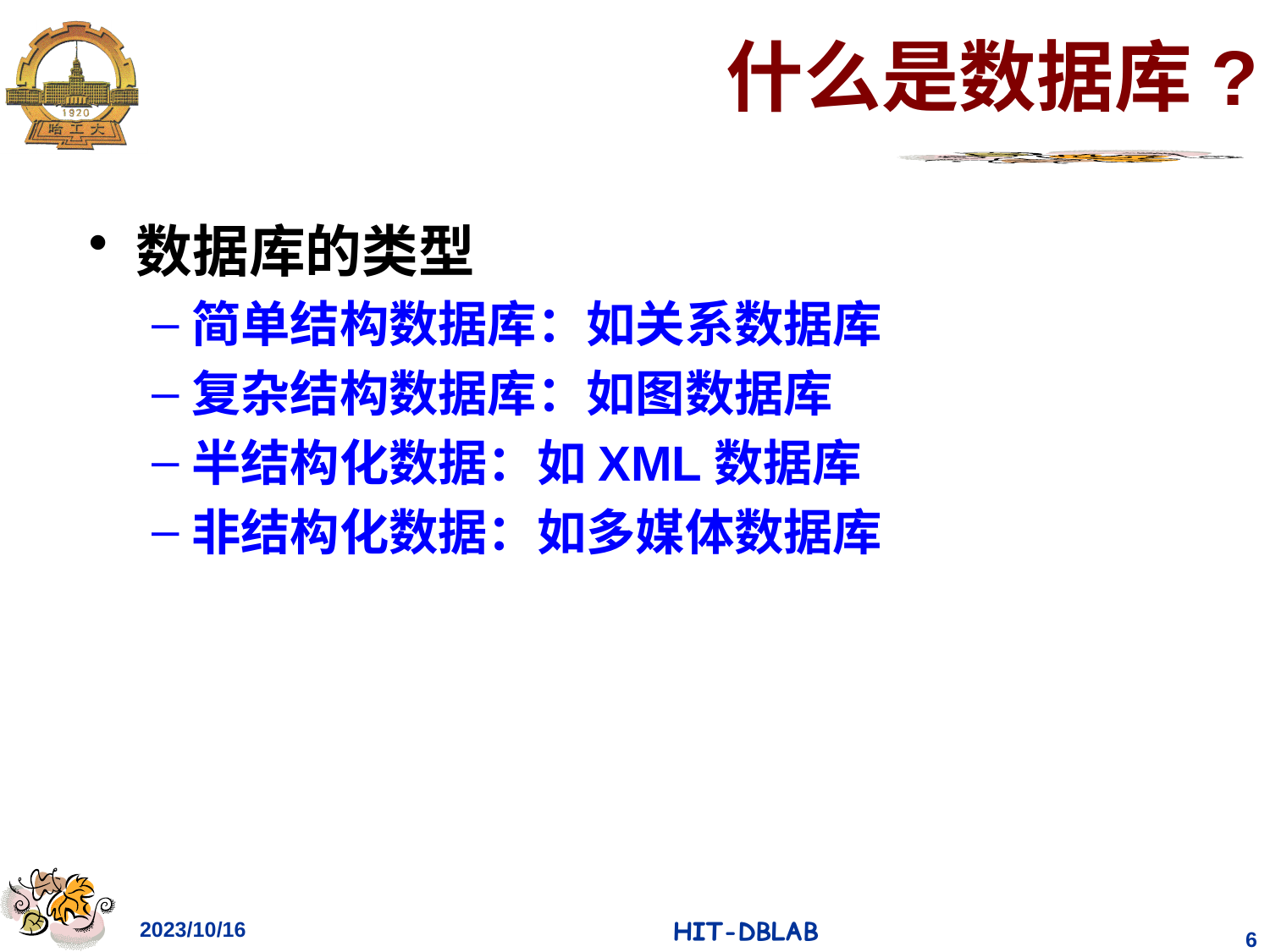

什么是数据库?
数据库的类型
简单结构数据库：如关系数据库
复杂结构数据库：如图数据库
半结构化数据：如XML数据库
非结构化数据：如多媒体数据库
2023/10/16
HIT-DBLAB
6